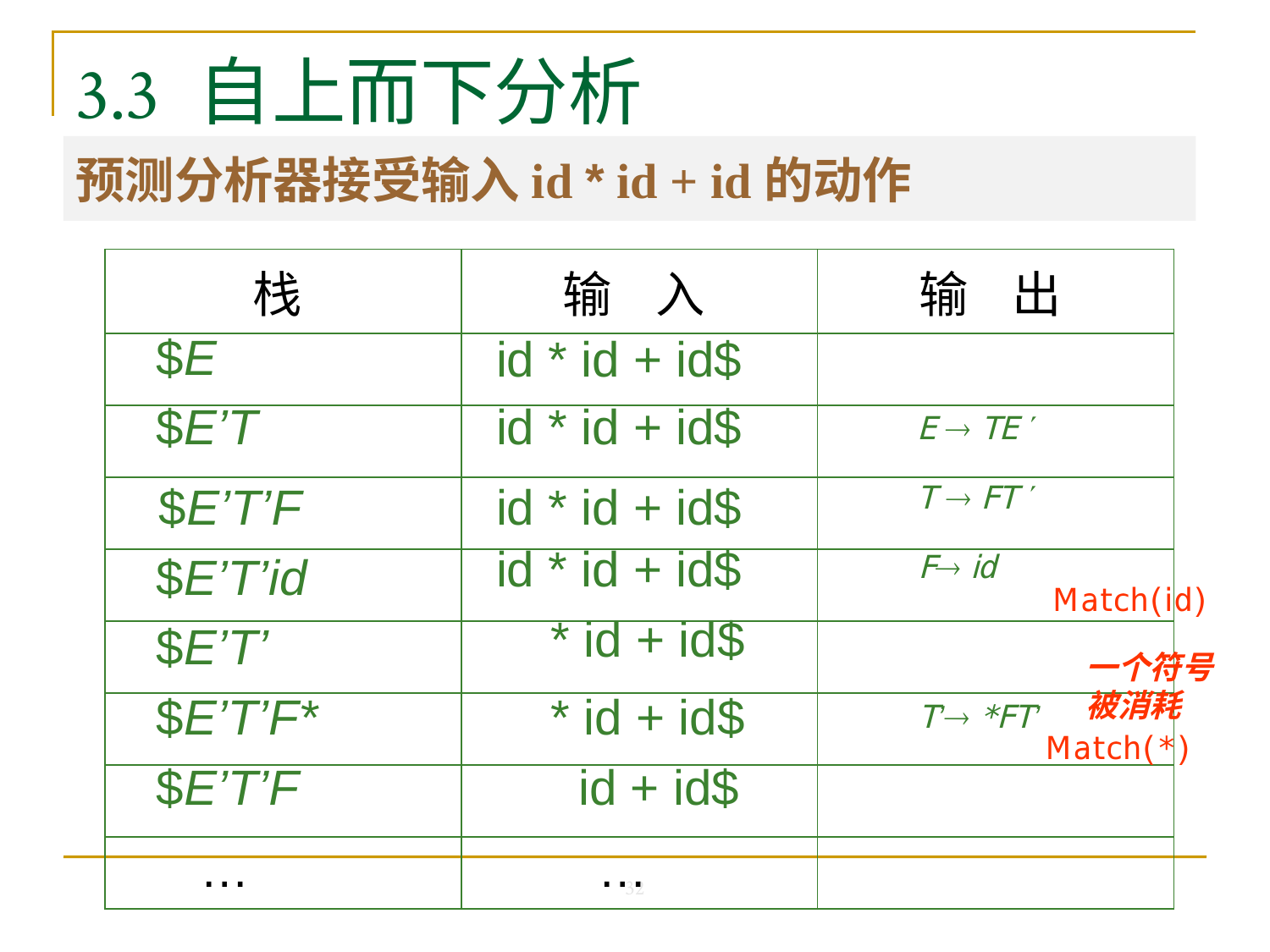

# 3.3 自上而下分析
预测分析器接受输入id * id + id的动作
| 栈 | 输 入 | 输 出 |
| --- | --- | --- |
|  |  |  |
|  |  |  |
|  |  |  |
|  |  |  |
|  |  |  |
|  |  |  |
|  |  |  |
| … | … |  |
$E
id * id + id$
$E’T
id * id + id$
E → TE ′
$E’T’F
id * id + id$
T → FT ′
id * id + id$
$E’T’id
F→ id
Match(id)
    * id + id$
$E’T’
一个符号
被消耗
$E’T’F*
    * id + id$
T’→ *FT’
Match(*)
$E’T’F
      id + id$
32